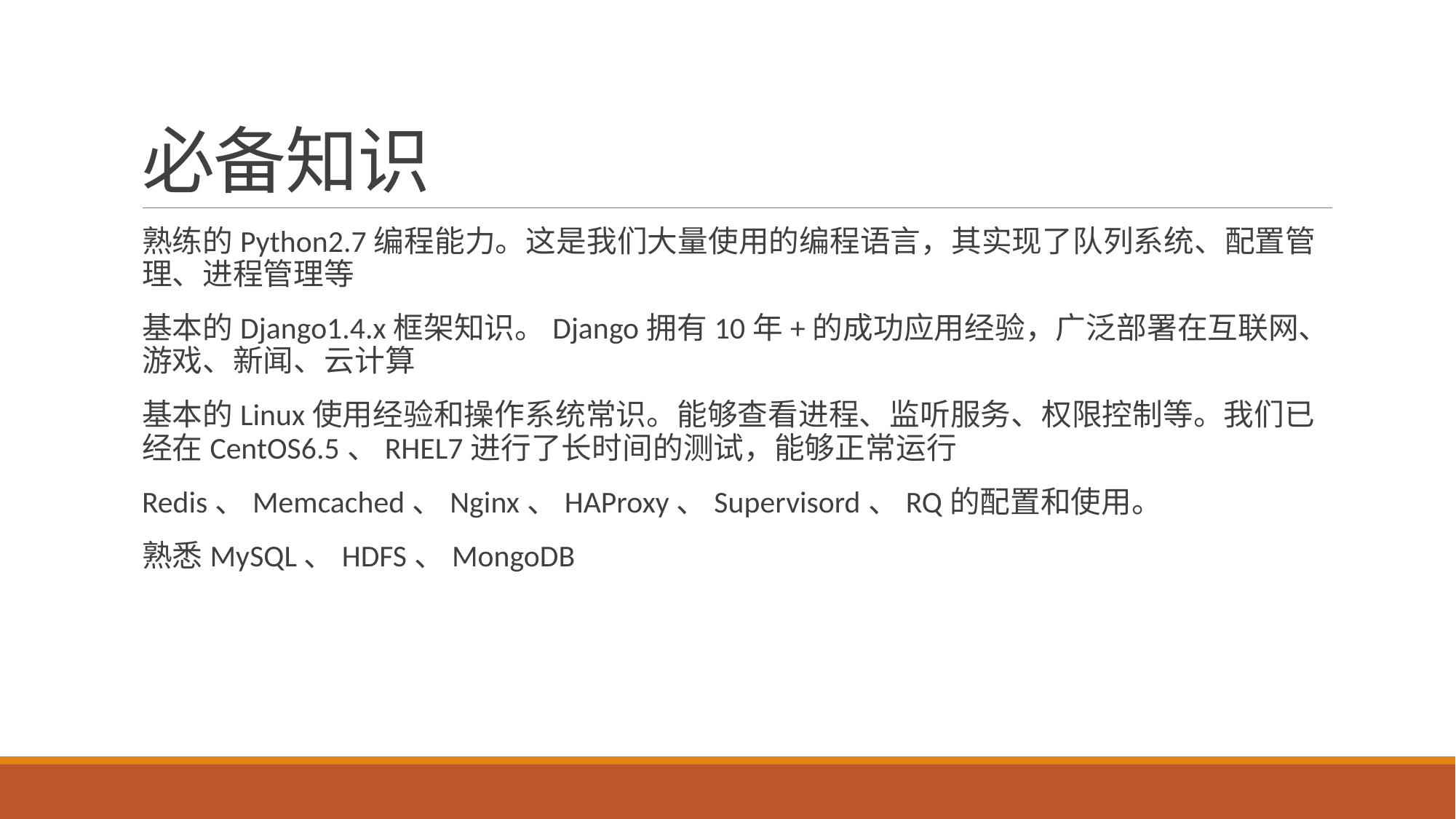

# 必备知识
熟练的Python2.7编程能力。这是我们大量使用的编程语言，其实现了队列系统、配置管理、进程管理等
基本的Django1.4.x框架知识。Django拥有10年+的成功应用经验，广泛部署在互联网、游戏、新闻、云计算
基本的Linux使用经验和操作系统常识。能够查看进程、监听服务、权限控制等。我们已经在CentOS6.5、RHEL7进行了长时间的测试，能够正常运行
Redis、Memcached、Nginx、HAProxy、Supervisord、RQ的配置和使用。
熟悉MySQL、HDFS、MongoDB